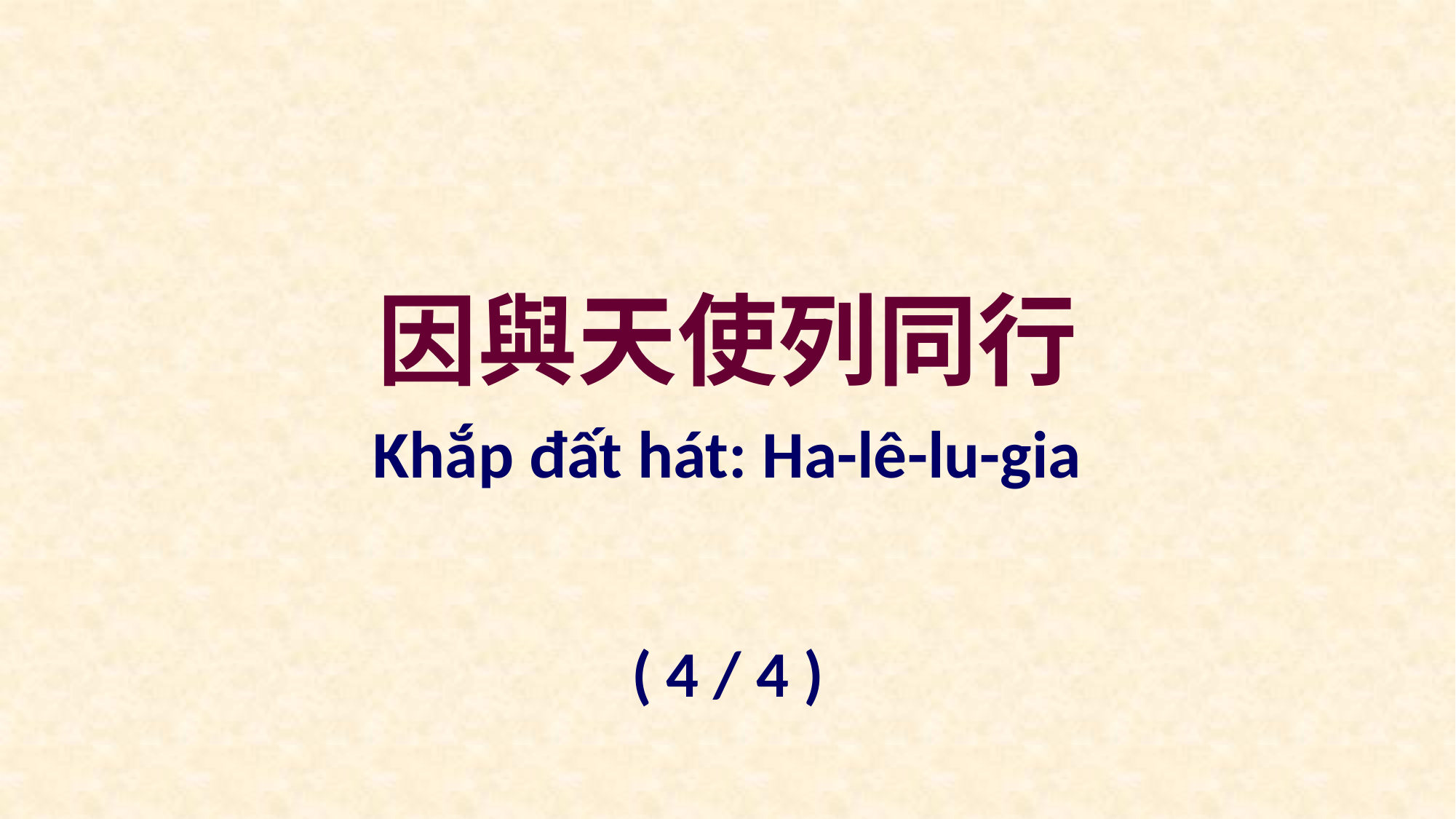

因與天使列同行
Khắp đất hát: Ha-lê-lu-gia
( 4 / 4 )